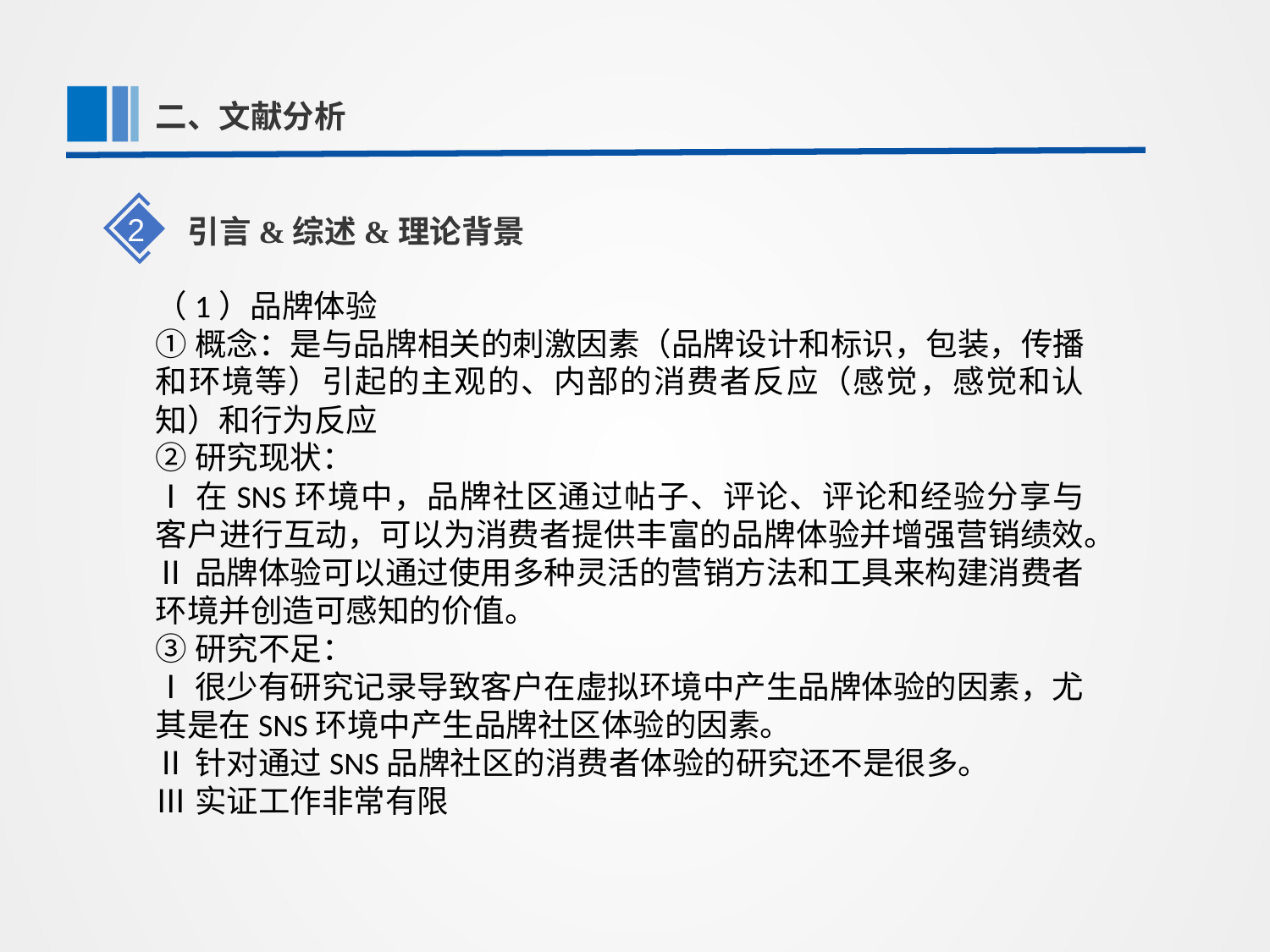

第一部分

二、文献分析

2
引言&综述&理论背景
（1）品牌体验
①概念：是与品牌相关的刺激因素（品牌设计和标识，包装，传播和环境等）引起的主观的、内部的消费者反应（感觉，感觉和认知）和行为反应
②研究现状：
Ⅰ在SNS环境中，品牌社区通过帖子、评论、评论和经验分享与客户进行互动，可以为消费者提供丰富的品牌体验并增强营销绩效。
Ⅱ品牌体验可以通过使用多种灵活的营销方法和工具来构建消费者环境并创造可感知的价值。
③研究不足：
Ⅰ很少有研究记录导致客户在虚拟环境中产生品牌体验的因素，尤其是在SNS环境中产生品牌社区体验的因素。
Ⅱ针对通过SNS品牌社区的消费者体验的研究还不是很多。
Ⅲ实证工作非常有限